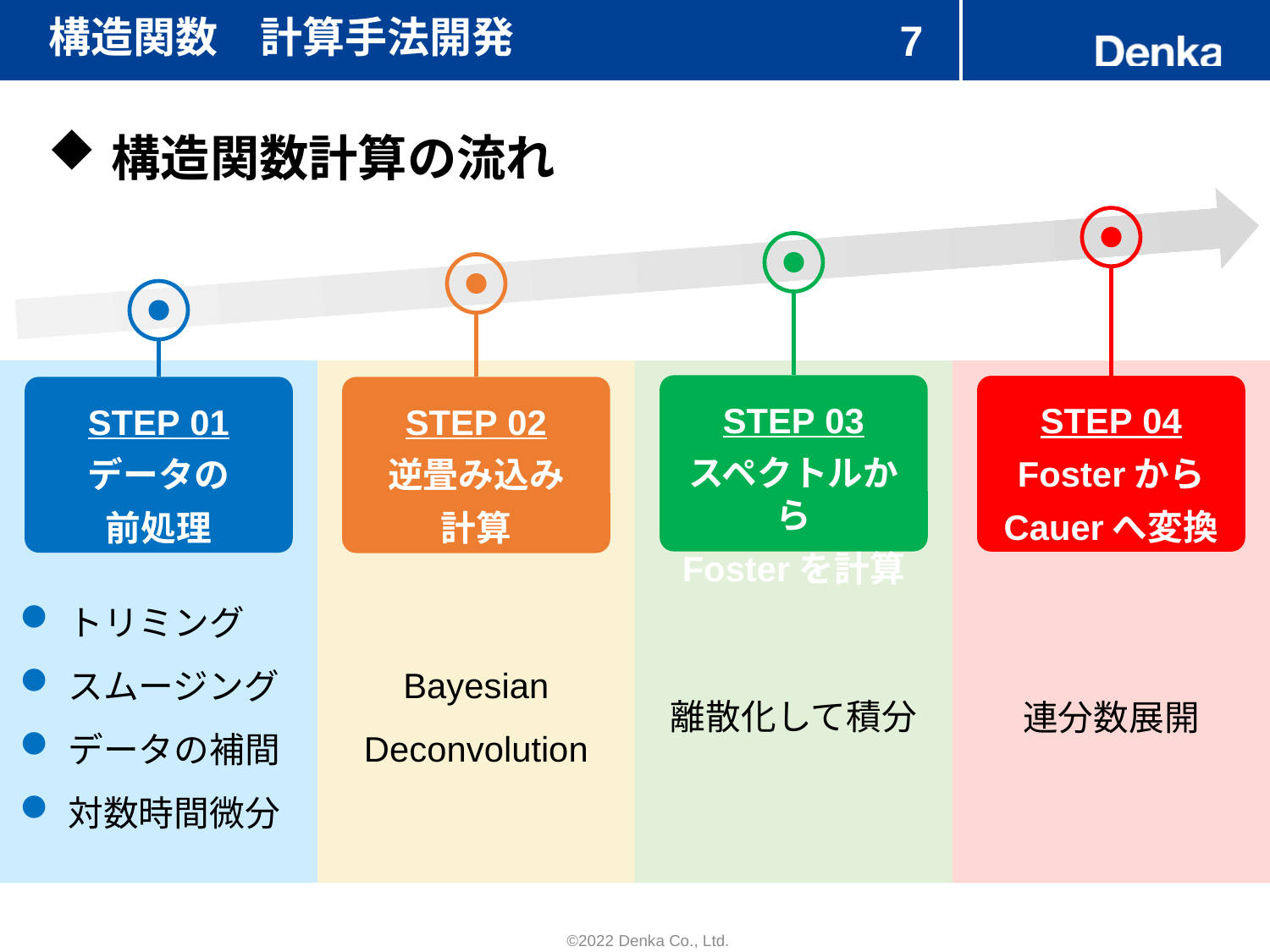

# 構造関数　計算手法開発
7
構造関数計算の流れ

STEP 03
スペクトルから
Fosterを計算
STEP 04
Fosterから
Cauerへ変換
STEP 01
データの
前処理
STEP 02
逆畳み込み
計算
トリミング
スムージング
データの補間
対数時間微分
Bayesian Deconvolution
離散化して積分
連分数展開